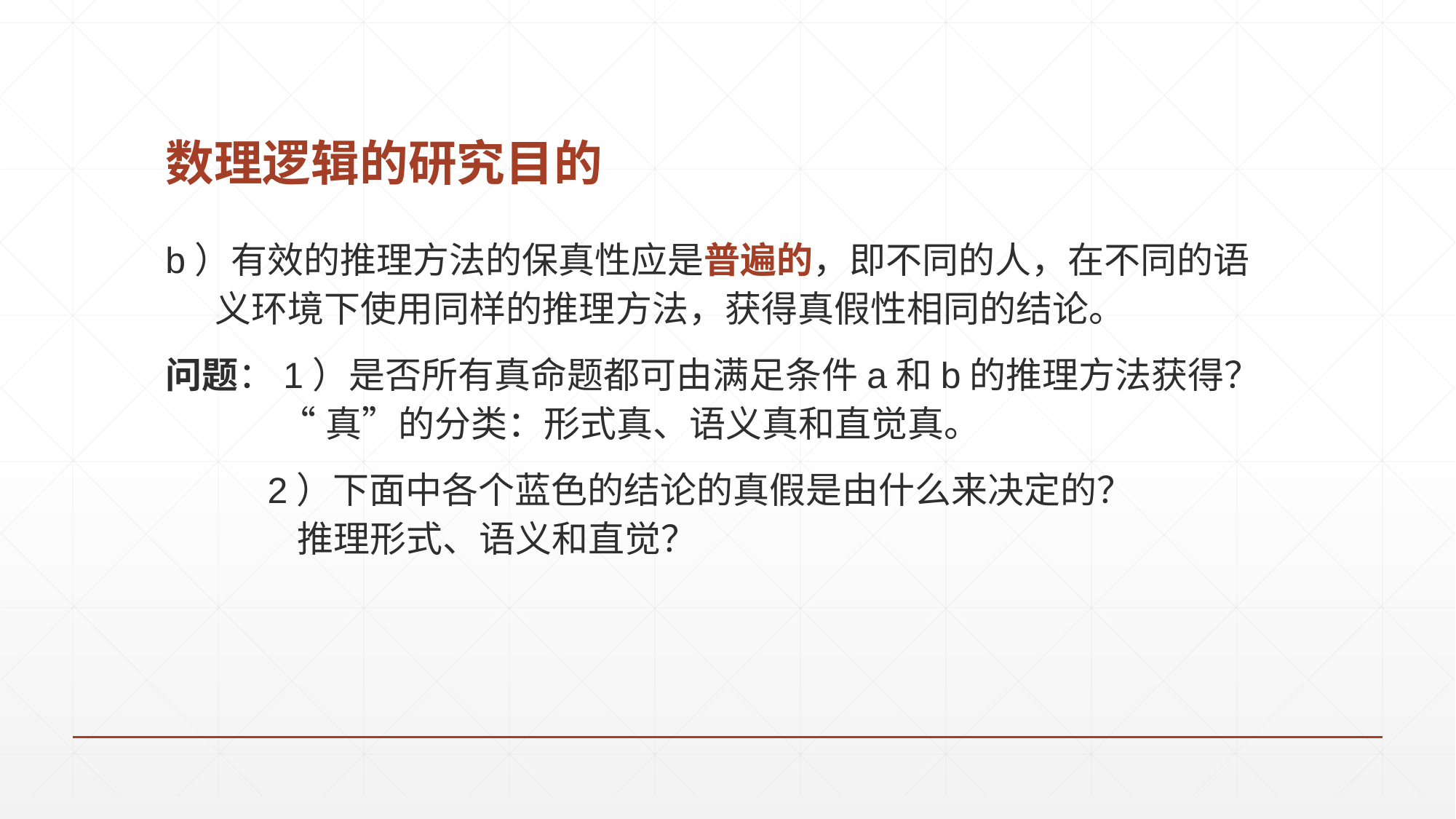

# 数理逻辑的研究目的
b）有效的推理方法的保真性应是普遍的，即不同的人，在不同的语
     义环境下使用同样的推理方法，获得真假性相同的结论。
问题：1）是否所有真命题都可由满足条件a和b的推理方法获得？
              “真”的分类：形式真、语义真和直觉真。
          2）下面中各个蓝色的结论的真假是由什么来决定的？
               推理形式、语义和直觉？